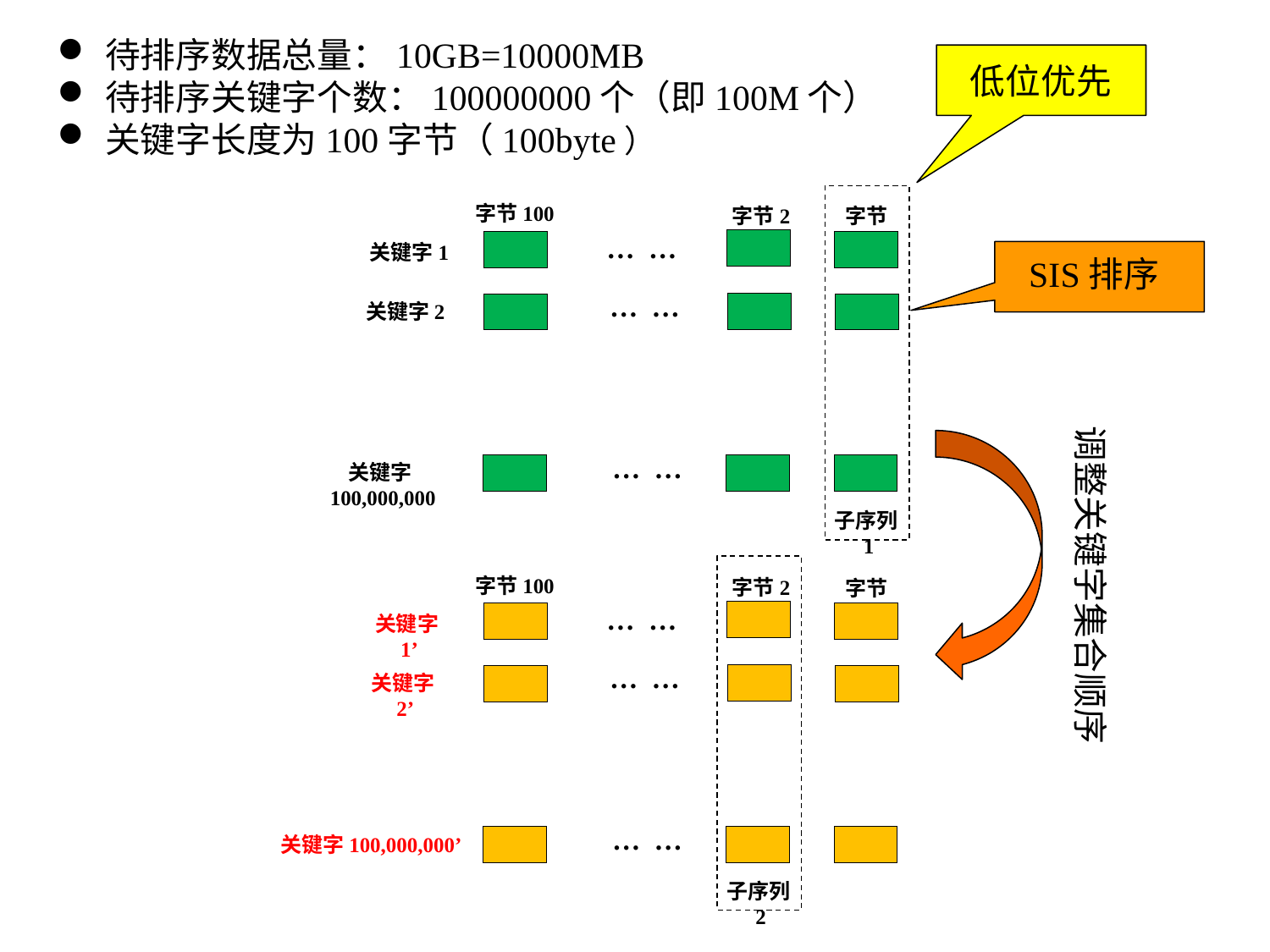

待排序数据总量：10GB=10000MB
待排序关键字个数：100000000个（即100M个）
关键字长度为100字节（100byte）

低位优先

子序列1
字节100
字节2
字节1

关键字1
…  …

SIS排序
…  …
关键字2

调整关键字集合顺序

…  …
关键字100,000,000

子序列2
字节100
字节2
字节1

关键字1’
…  …
…  …
关键字2’

…  …
关键字100,000,000’